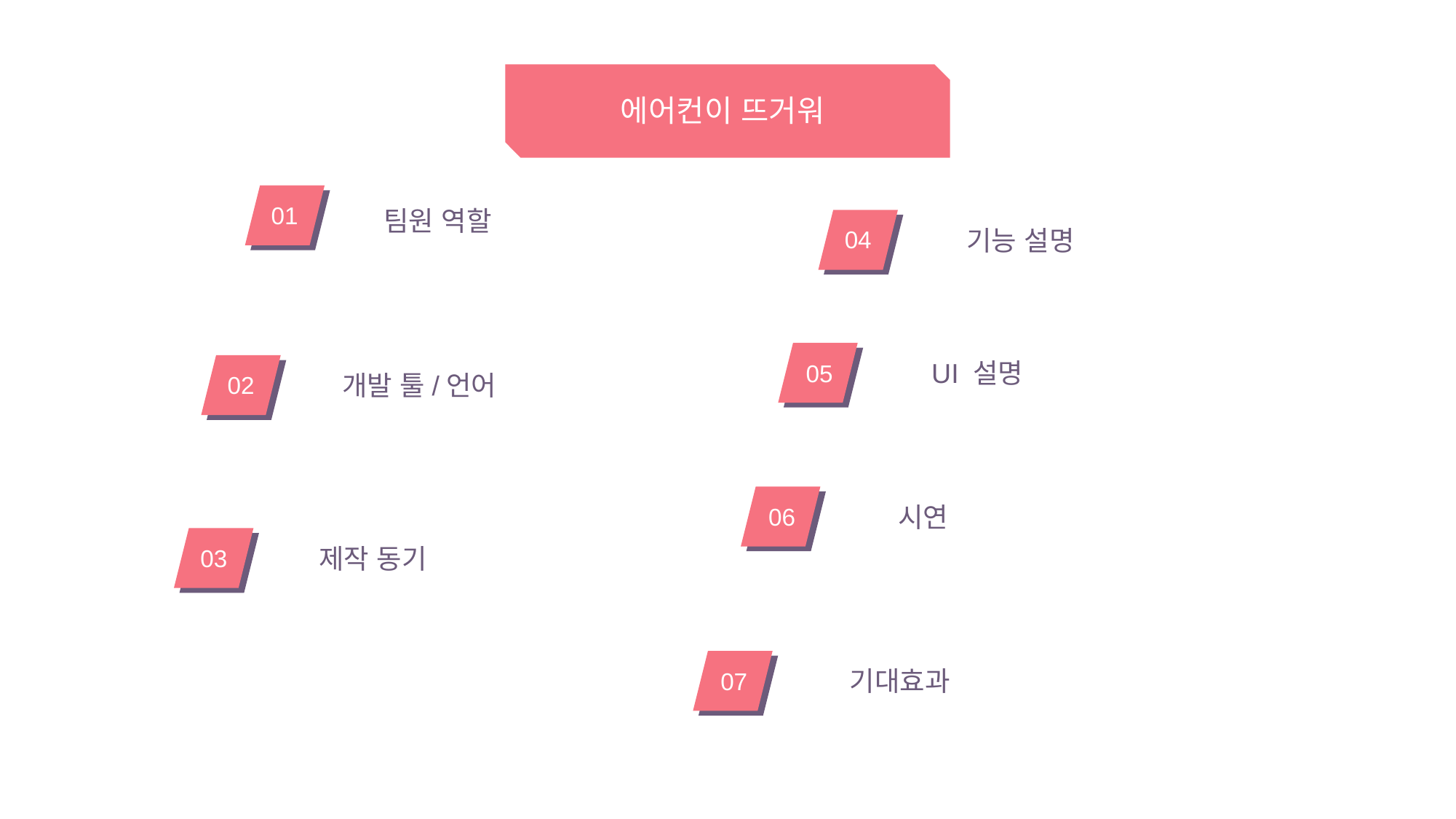

에어컨이 뜨거워

01
팀원 역할

04
기능 설명

UI 설명
05

개발 툴/언어
02

시연
06

제작 동기
03

기대효과
07